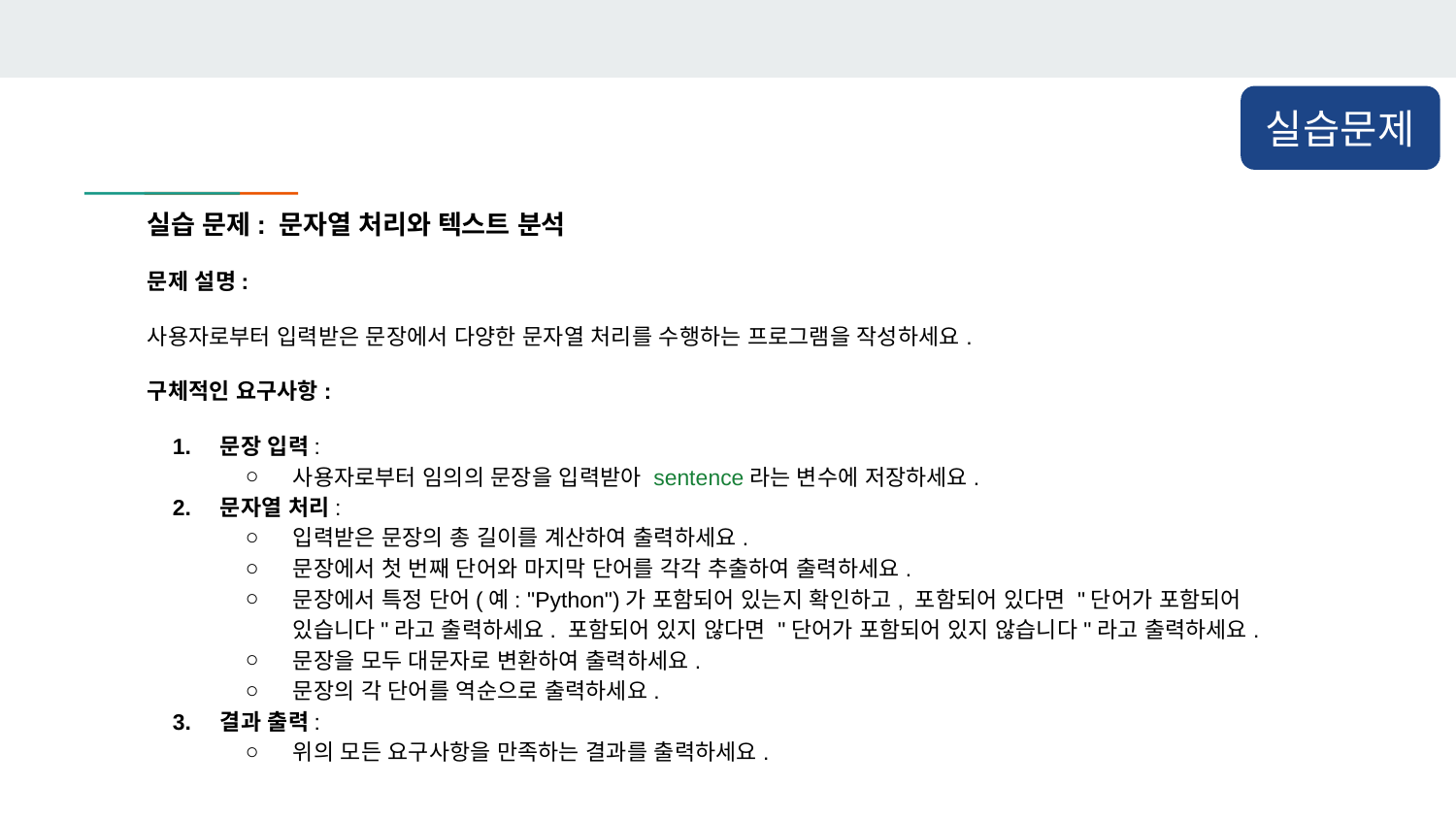

실습문제
실습 문제: 문자열 처리와 텍스트 분석
문제 설명:
사용자로부터 입력받은 문장에서 다양한 문자열 처리를 수행하는 프로그램을 작성하세요.
구체적인 요구사항:
문장 입력:
사용자로부터 임의의 문장을 입력받아 sentence라는 변수에 저장하세요.
문자열 처리:
입력받은 문장의 총 길이를 계산하여 출력하세요.
문장에서 첫 번째 단어와 마지막 단어를 각각 추출하여 출력하세요.
문장에서 특정 단어(예: "Python")가 포함되어 있는지 확인하고, 포함되어 있다면 "단어가 포함되어 있습니다"라고 출력하세요. 포함되어 있지 않다면 "단어가 포함되어 있지 않습니다"라고 출력하세요.
문장을 모두 대문자로 변환하여 출력하세요.
문장의 각 단어를 역순으로 출력하세요.
결과 출력:
위의 모든 요구사항을 만족하는 결과를 출력하세요.